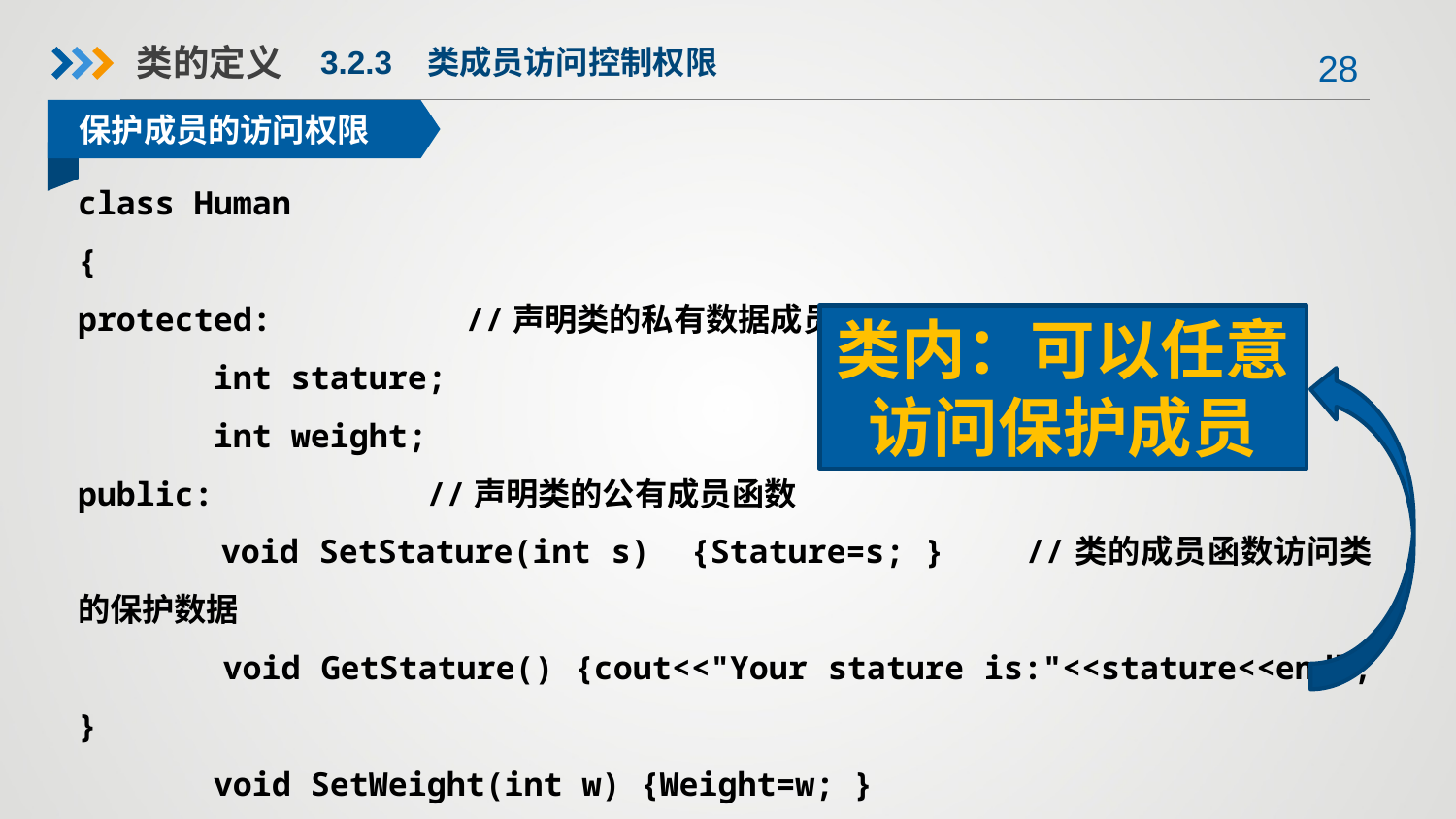

类的定义
3.2.3   类成员访问控制权限

保护成员的访问权限

class Human
{
protected:          //声明类的私有数据成员
       int stature;
       int weight;
public:           //声明类的公有成员函数
       void SetStature(int s)  {Stature=s; }    //类的成员函数访问类的保护数据
       void GetStature() {cout<<"Your stature is:"<<stature<<endl; }
       void SetWeight(int w) {Weight=w; }
      void GetWeight() {cout<<"Your weight is:"<<weight<<endl; }
};
类内：可以任意访问保护成员